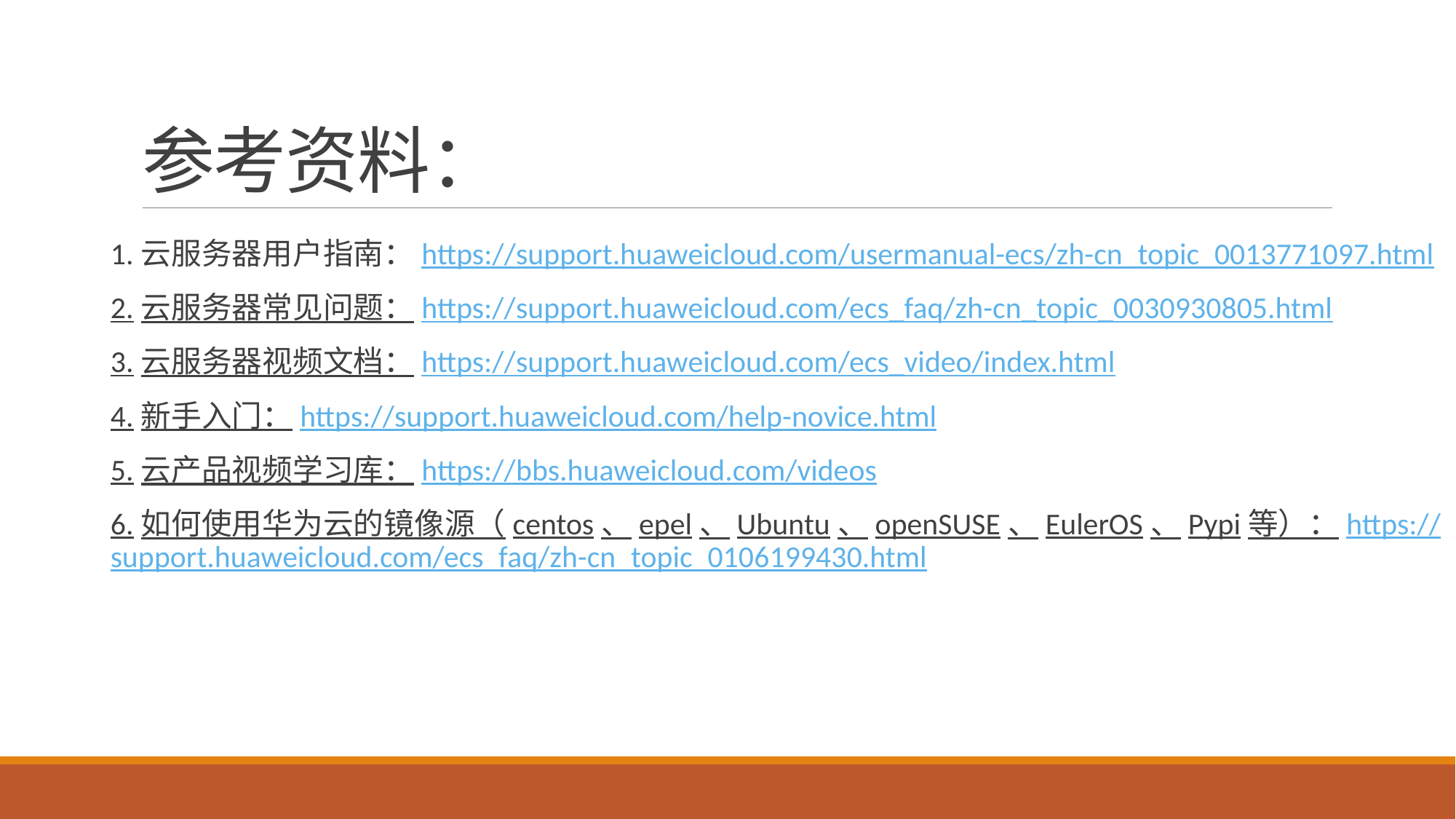

# 参考资料：
1.云服务器用户指南：https://support.huaweicloud.com/usermanual-ecs/zh-cn_topic_0013771097.html
2.云服务器常见问题：https://support.huaweicloud.com/ecs_faq/zh-cn_topic_0030930805.html
3.云服务器视频文档：https://support.huaweicloud.com/ecs_video/index.html
4.新手入门：https://support.huaweicloud.com/help-novice.html
5.云产品视频学习库：https://bbs.huaweicloud.com/videos
6.如何使用华为云的镜像源（centos、epel、Ubuntu、openSUSE、EulerOS、Pypi等）：https://support.huaweicloud.com/ecs_faq/zh-cn_topic_0106199430.html